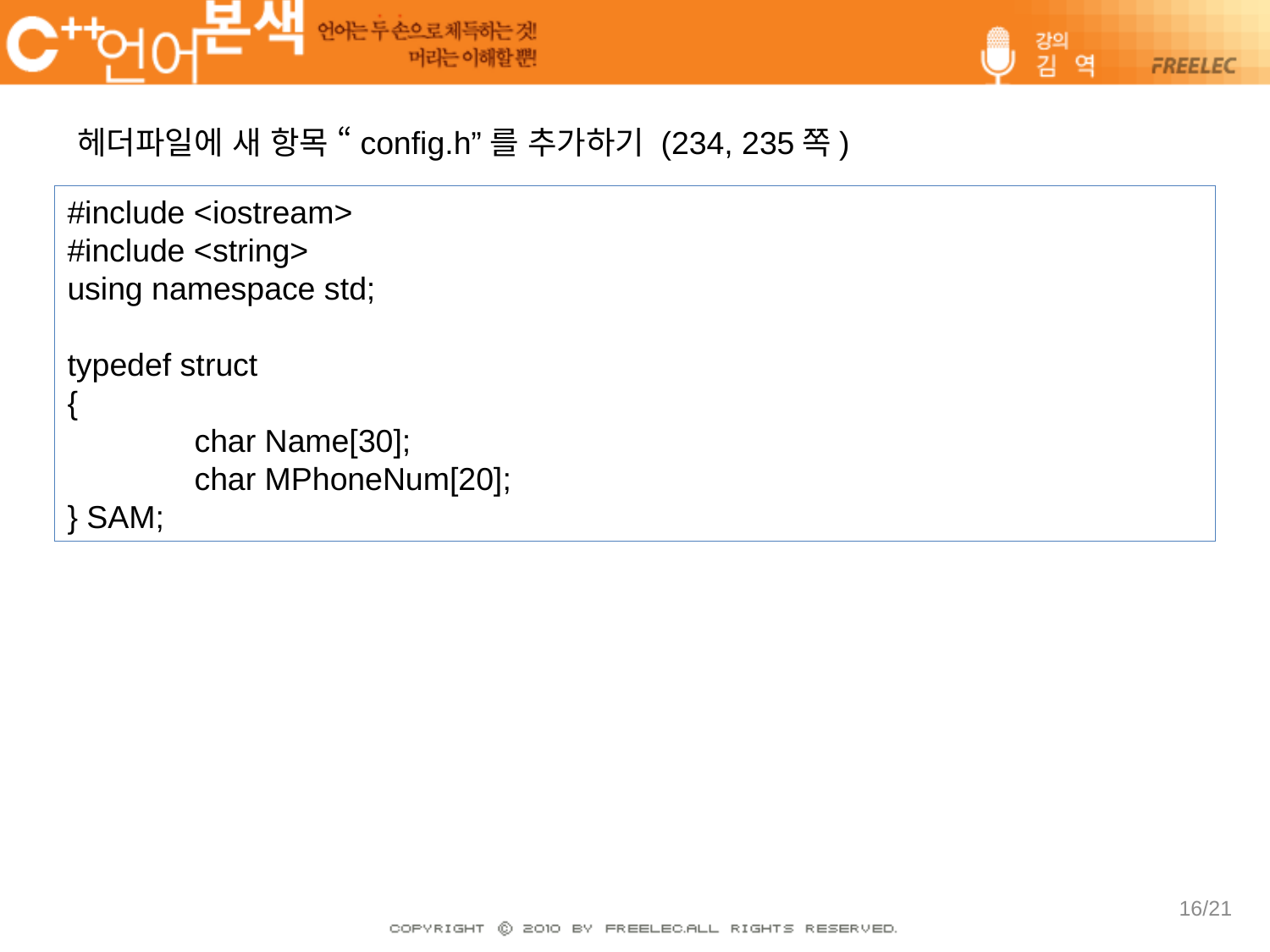

헤더파일에 새 항목 “config.h”를 추가하기 (234, 235쪽)
#include <iostream>
#include <string>
using namespace std;

typedef struct
{
	char Name[30];
	char MPhoneNum[20];
} SAM;
16/21